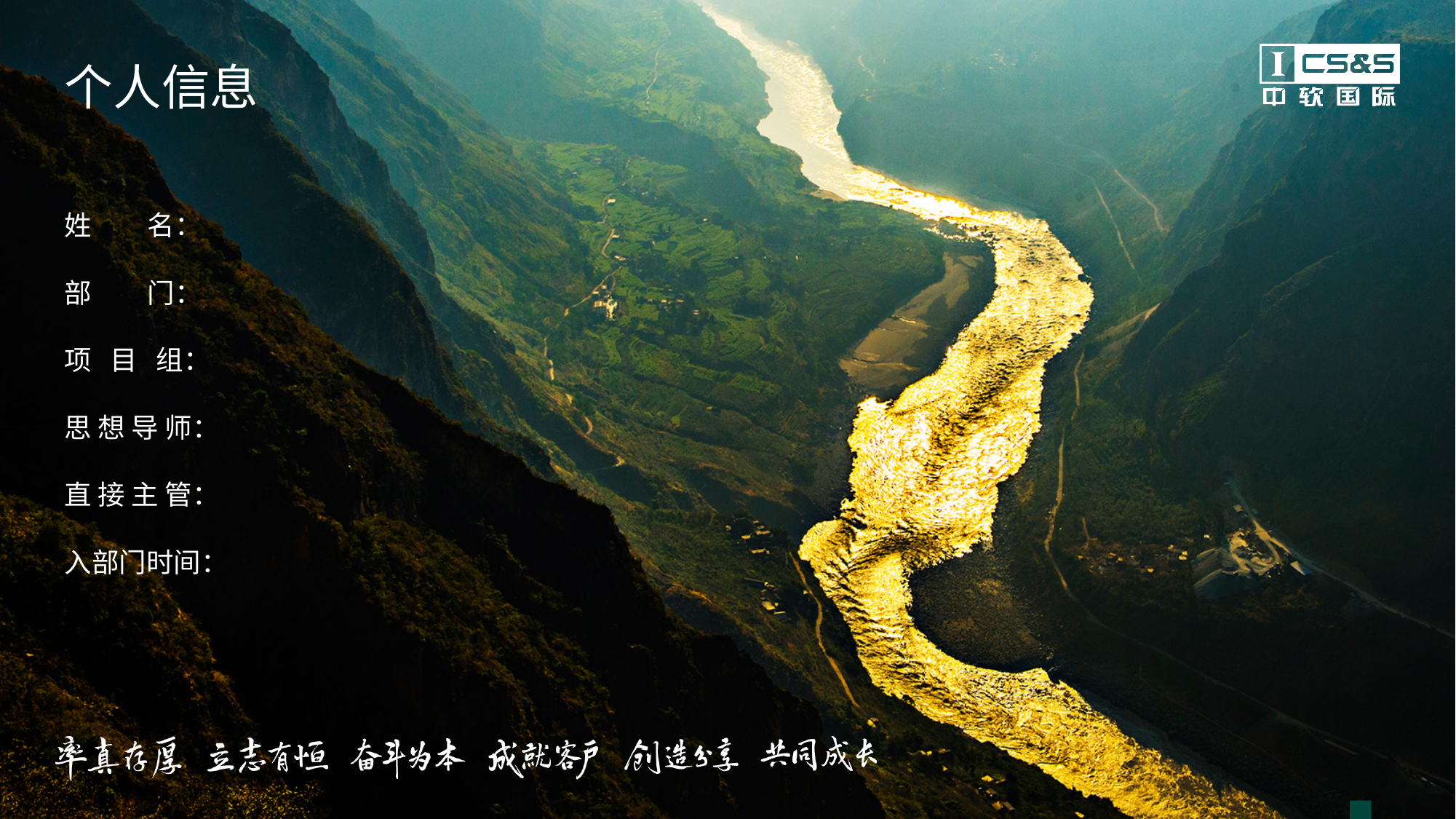

个人信息
姓         名：
部         门：
项   目   组：
思 想 导 师：
直 接 主 管：
入部门时间：